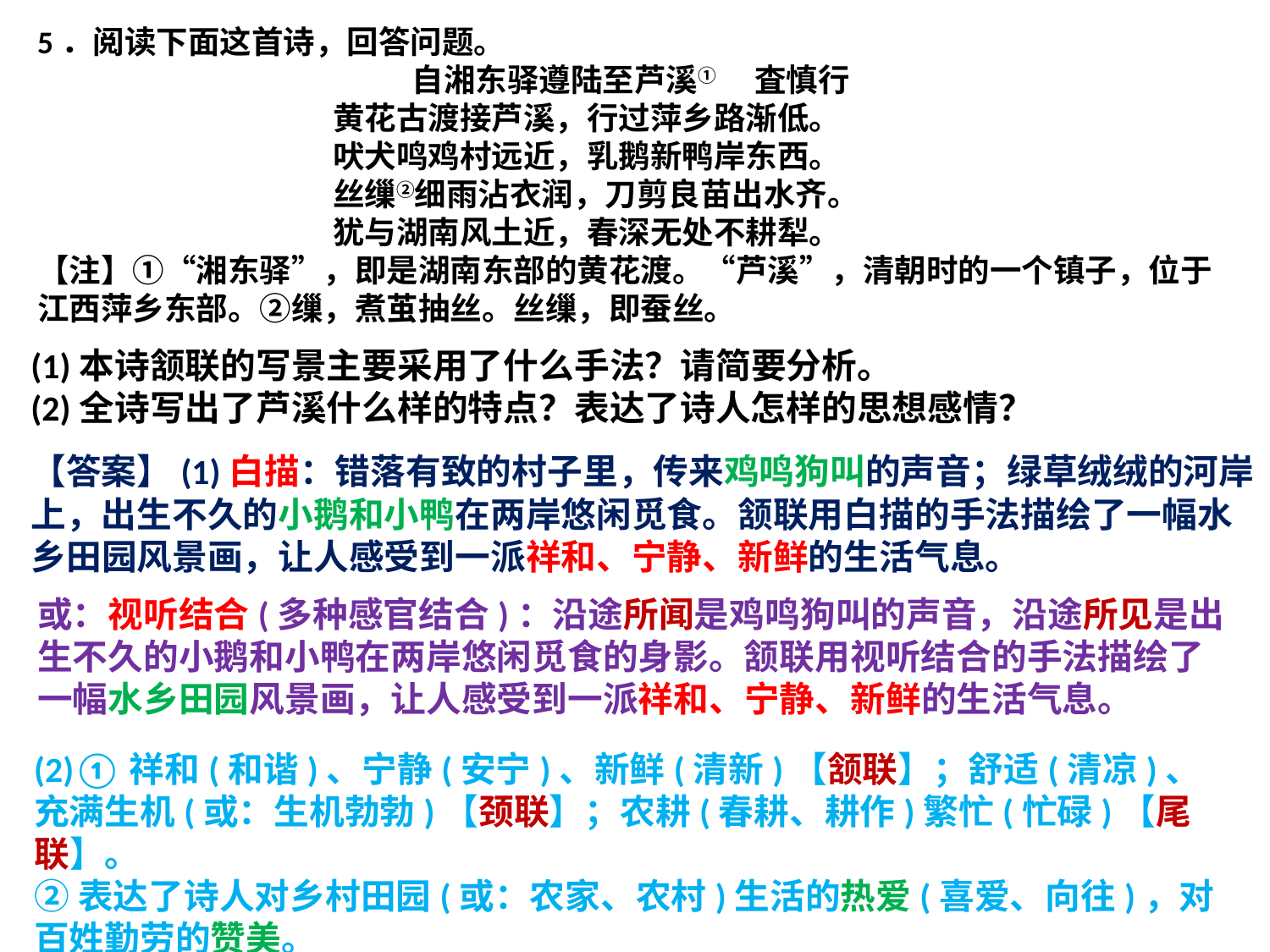

5．阅读下面这首诗，回答问题。
                                                   自湘东驿遵陆至芦溪①         査慎行
                                        黄花古渡接芦溪，行过萍乡路渐低。
                                        吠犬鸣鸡村远近，乳鹅新鸭岸东西。
                                        丝缫②细雨沾衣润，刀剪良苗出水齐。
                                        犹与湖南风土近，春深无处不耕犁。
【注】①“湘东驿”，即是湖南东部的黄花渡。“芦溪”，清朝时的一个镇子，位于江西萍乡东部。②缫，煮茧抽丝。丝缫，即蚕丝。
(1)本诗颔联的写景主要采用了什么手法？请简要分析。
(2)全诗写出了芦溪什么样的特点？表达了诗人怎样的思想感情？
【答案】(1)白描：错落有致的村子里，传来鸡鸣狗叫的声音；绿草绒绒的河岸上，出生不久的小鹅和小鸭在两岸悠闲觅食。颔联用白描的手法描绘了一幅水乡田园风景画，让人感受到一派祥和、宁静、新鲜的生活气息。
或：视听结合(多种感官结合)：沿途所闻是鸡鸣狗叫的声音，沿途所见是出生不久的小鹅和小鸭在两岸悠闲觅食的身影。颔联用视听结合的手法描绘了一幅水乡田园风景画，让人感受到一派祥和、宁静、新鲜的生活气息。
(2)①祥和(和谐)、宁静(安宁)、新鲜(清新)【颔联】；舒适(清凉)、充满生机(或：生机勃勃)【颈联】；农耕(春耕、耕作)繁忙(忙碌)【尾联】。
②表达了诗人对乡村田园(或：农家、农村)生活的热爱(喜爱、向往)，对百姓勤劳的赞美。